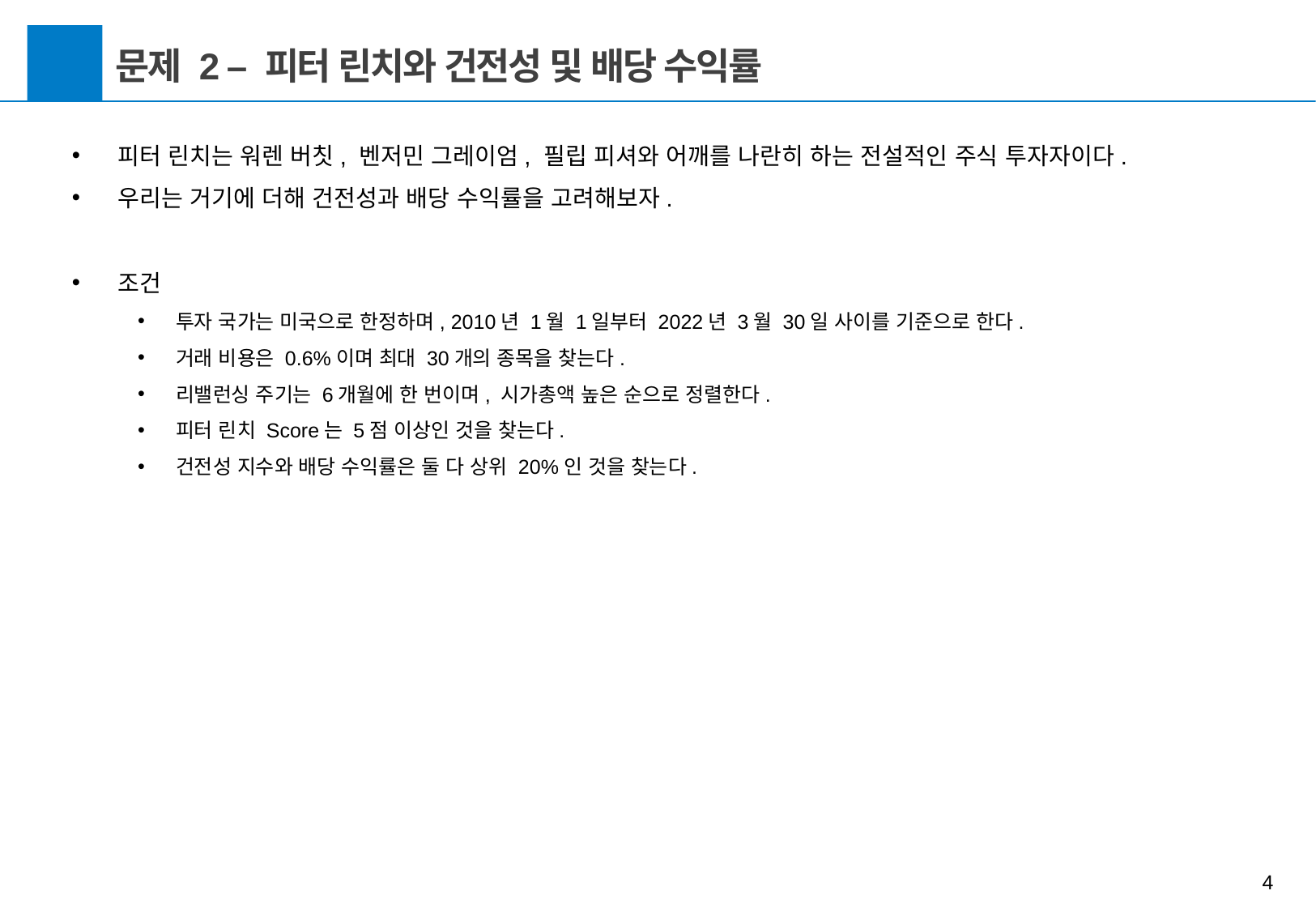

02
문제 2 – 피터 린치와 건전성 및 배당 수익률
피터 린치는 워렌 버칫, 벤저민 그레이엄, 필립 피셔와 어깨를 나란히 하는 전설적인 주식 투자자이다.
우리는 거기에 더해 건전성과 배당 수익률을 고려해보자.

조건
투자 국가는 미국으로 한정하며, 2010년 1월 1일부터 2022년 3월 30일 사이를 기준으로 한다.
거래 비용은 0.6%이며 최대 30개의 종목을 찾는다.
리밸런싱 주기는 6개월에 한 번이며, 시가총액 높은 순으로 정렬한다.
피터 린치 Score는 5점 이상인 것을 찾는다.
건전성 지수와 배당 수익률은 둘 다 상위 20%인 것을 찾는다.